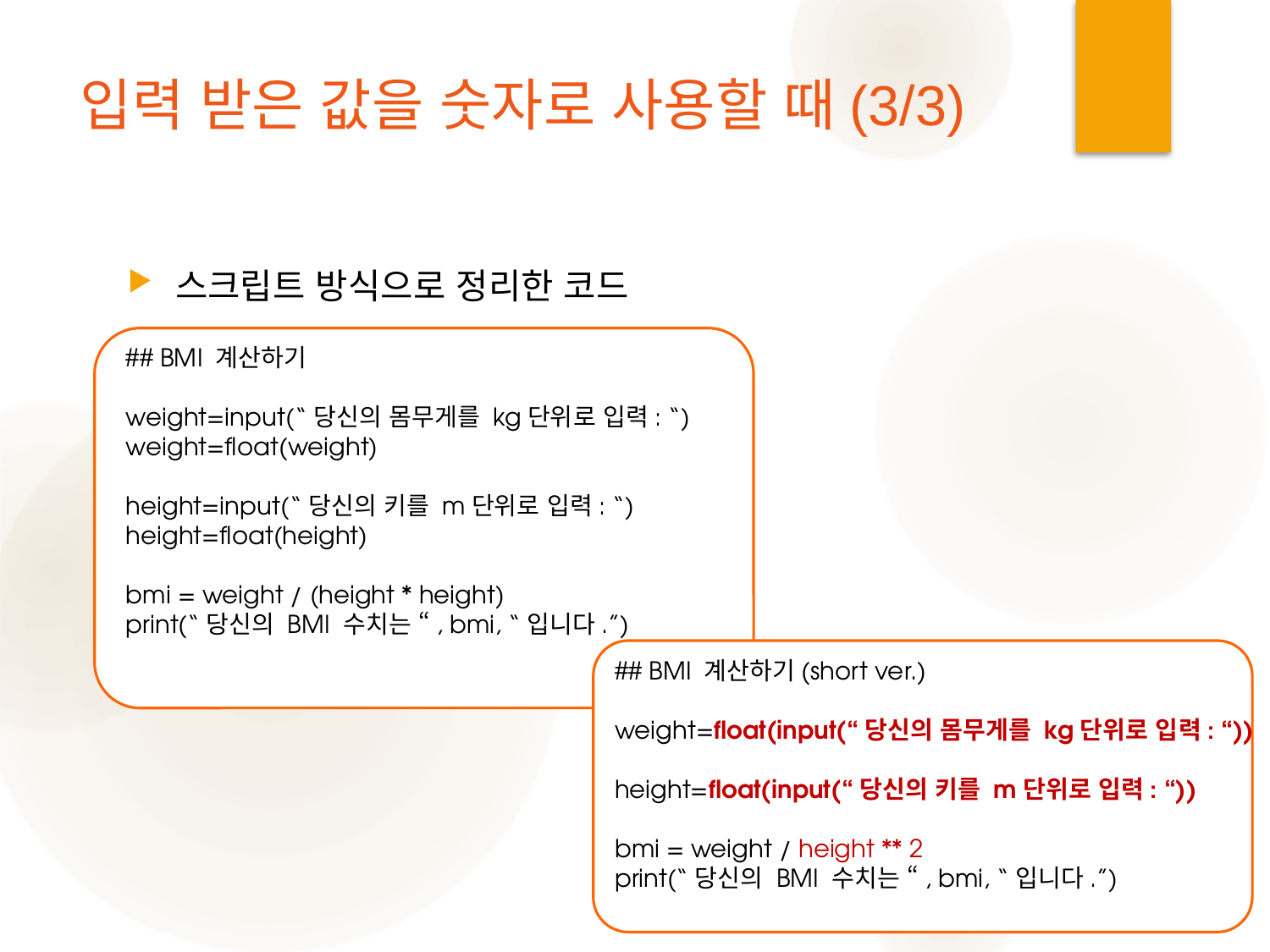

# 입력 받은 값을 숫자로 사용할 때(3/3)
스크립트 방식으로 정리한 코드

## BMI 계산하기

weight=input(“당신의 몸무게를 kg단위로 입력: “)
weight=float(weight)

height=input(“당신의 키를 m단위로 입력: “)
height=float(height)

bmi = weight / (height * height)
print(“당신의 BMI 수치는 “, bmi, “입니다.”)

## BMI 계산하기(short ver.)

weight=float(input(“당신의 몸무게를 kg단위로 입력: “))

height=float(input(“당신의 키를 m단위로 입력: “))

bmi = weight / height ** 2
print(“당신의 BMI 수치는 “, bmi, “입니다.”)